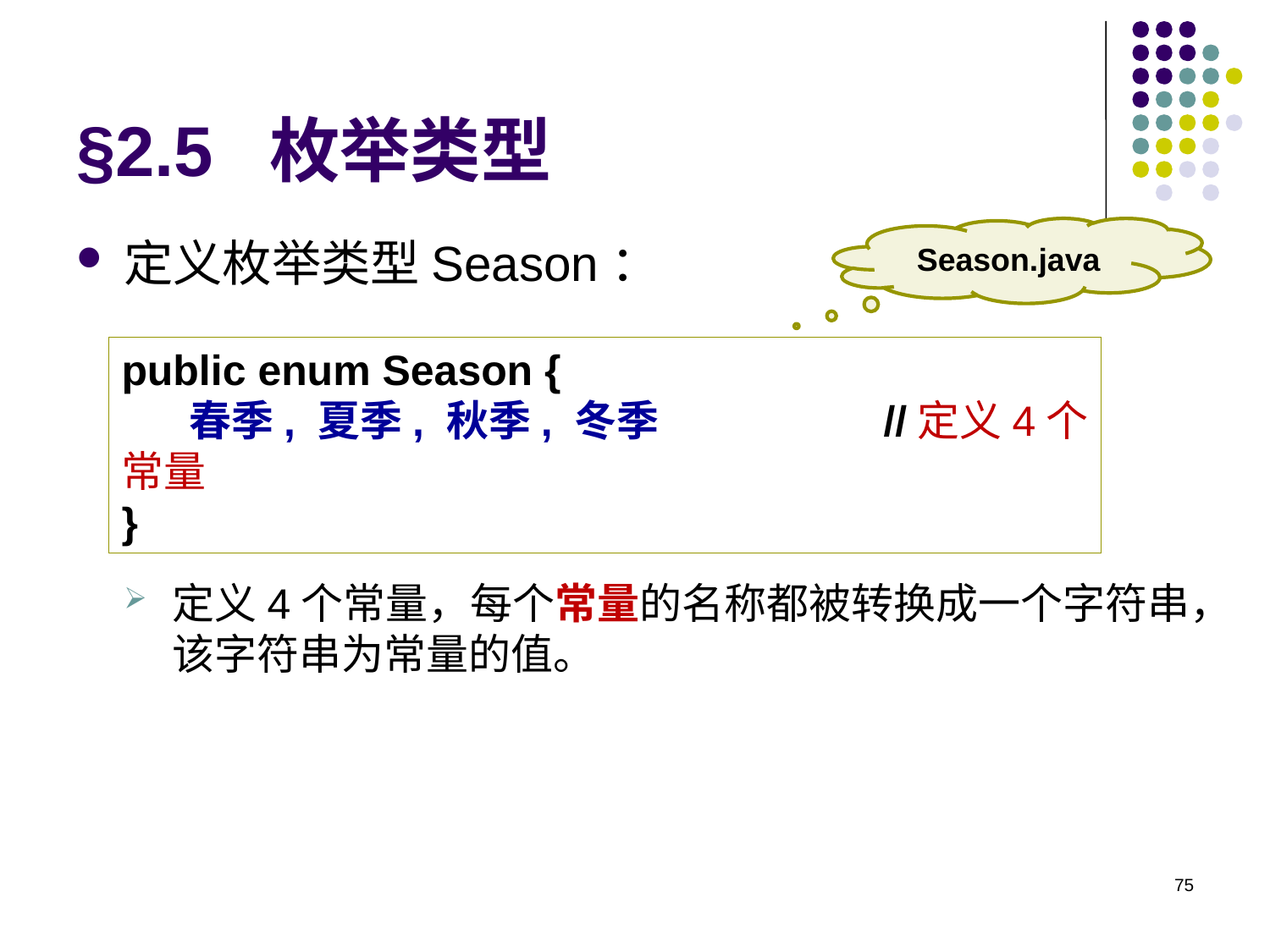

# §2.5  枚举类型
Season.java
定义枚举类型Season：

定义4个常量，每个常量的名称都被转换成一个字符串，该字符串为常量的值。

public enum Season {
      春季, 夏季, 秋季, 冬季		//定义4个常量
}
75